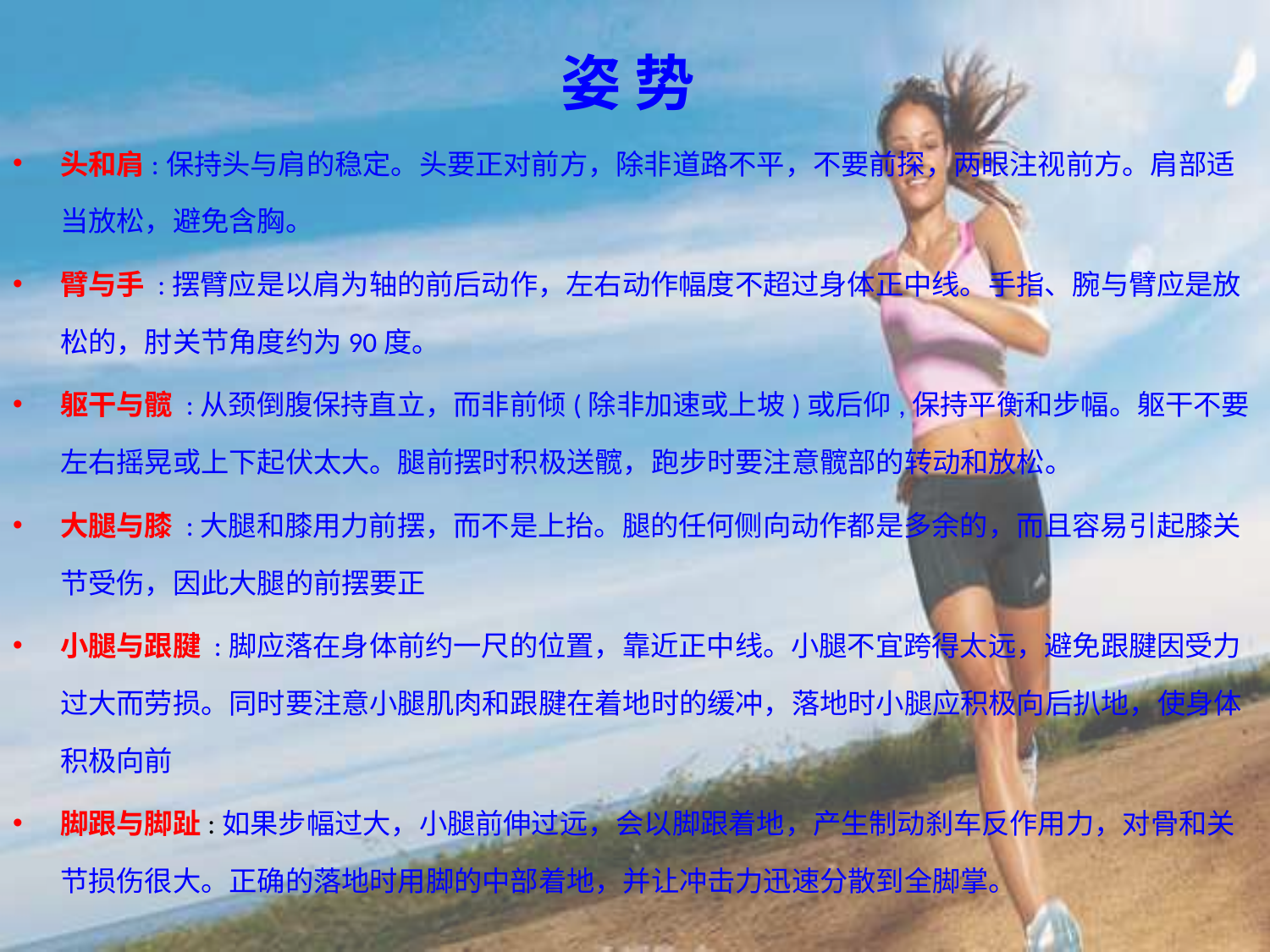

# 姿 势
头和肩:保持头与肩的稳定。头要正对前方，除非道路不平，不要前探，两眼注视前方。肩部适当放松，避免含胸。
臂与手 :摆臂应是以肩为轴的前后动作，左右动作幅度不超过身体正中线。手指、腕与臂应是放松的，肘关节角度约为90度。
躯干与髋 :从颈倒腹保持直立，而非前倾(除非加速或上坡)或后仰,保持平衡和步幅。躯干不要左右摇晃或上下起伏太大。腿前摆时积极送髋，跑步时要注意髋部的转动和放松。
大腿与膝 :大腿和膝用力前摆，而不是上抬。腿的任何侧向动作都是多余的，而且容易引起膝关节受伤，因此大腿的前摆要正
小腿与跟腱 :脚应落在身体前约一尺的位置，靠近正中线。小腿不宜跨得太远，避免跟腱因受力过大而劳损。同时要注意小腿肌肉和跟腱在着地时的缓冲，落地时小腿应积极向后扒地，使身体积极向前
脚跟与脚趾:如果步幅过大，小腿前伸过远，会以脚跟着地，产生制动刹车反作用力，对骨和关节损伤很大。正确的落地时用脚的中部着地，并让冲击力迅速分散到全脚掌。